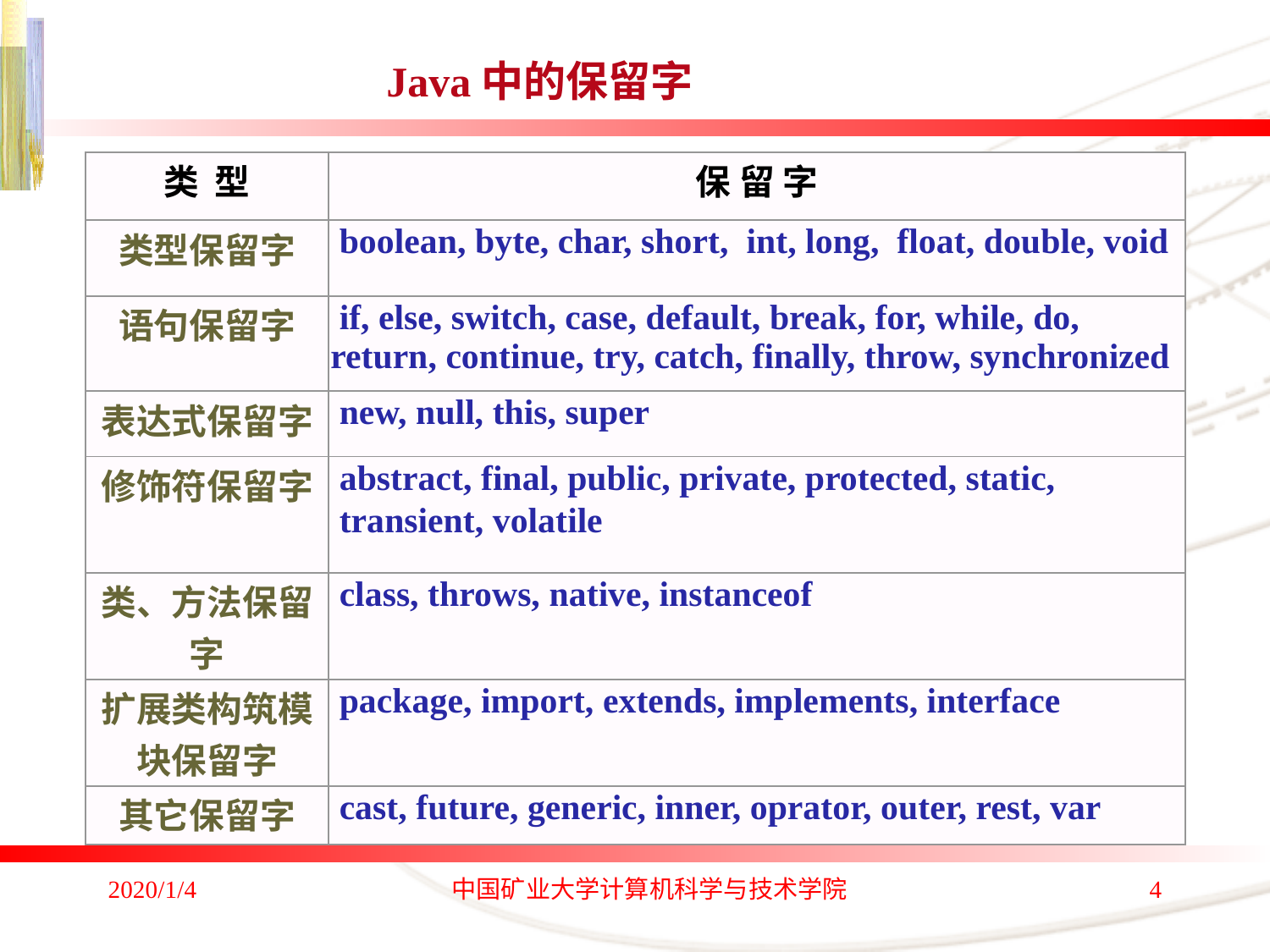

Java中的保留字

| 类 型 | 保 留 字 |
| --- | --- |
| 类型保留字 | boolean, byte, char, short, int, long, float, double, void |
| 语句保留字 | if, else, switch, case, default, break, for, while, do, return, continue, try, catch, finally, throw, synchronized |
| 表达式保留字 | new, null, this, super |
| 修饰符保留字 | abstract, final, public, private, protected, static, transient, volatile |
| 类、方法保留字 | class, throws, native, instanceof |
| 扩展类构筑模块保留字 | package, import, extends, implements, interface |
| 其它保留字 | cast, future, generic, inner, oprator, outer, rest, var |
2020/1/4
中国矿业大学计算机科学与技术学院
4